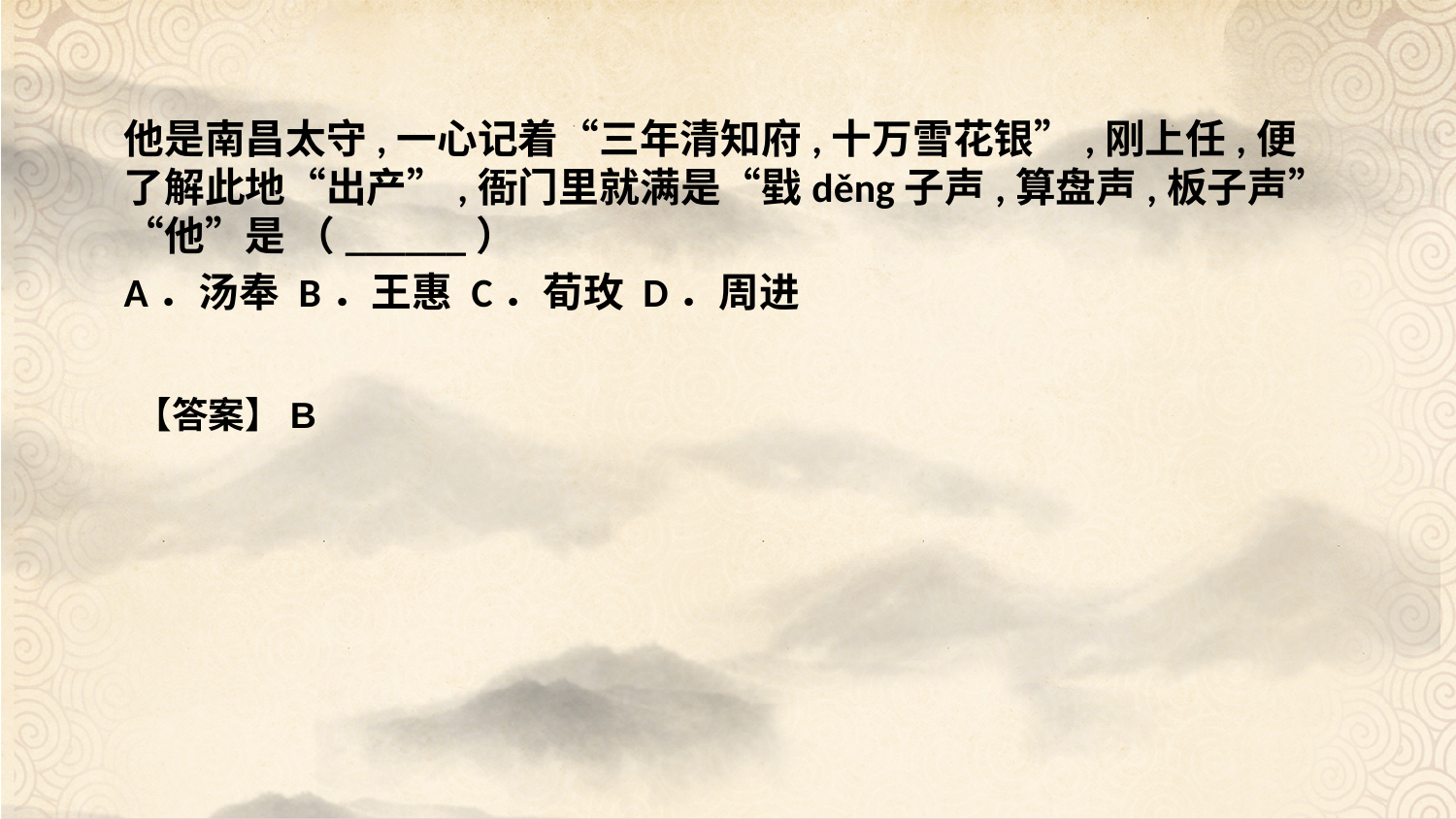

他是南昌太守,一心记着“三年清知府,十万雪花银”,刚上任,便了解此地“出产”,衙门里就满是“戥děng子声,算盘声,板子声”“他”是 （______）
A．汤奉 B．王惠 C．荀玫 D．周进
【答案】B